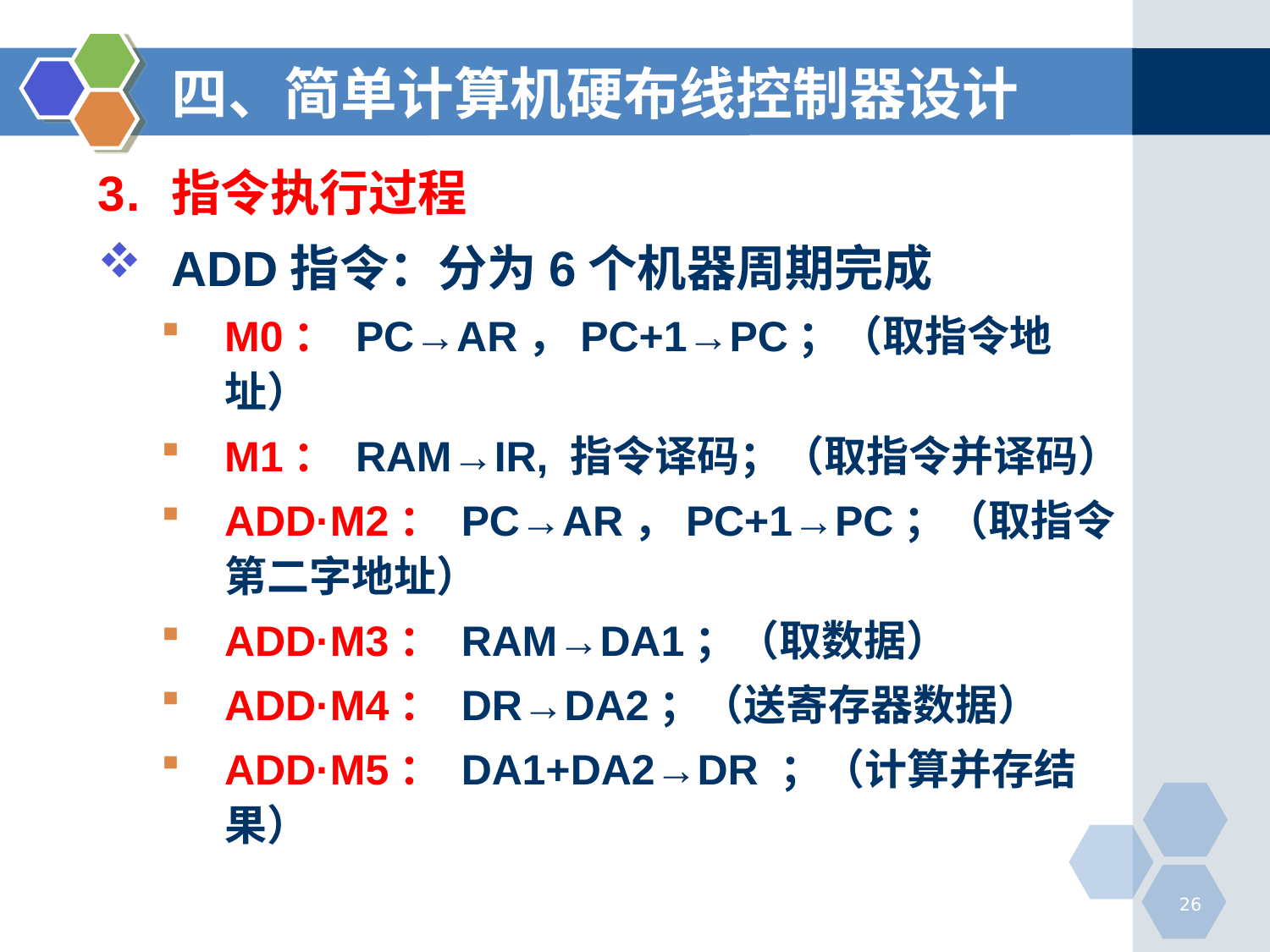

# 四、简单计算机硬布线控制器设计
指令执行过程
ADD指令：分为6个机器周期完成
M0： PC→AR，PC+1→PC；（取指令地址）
M1： RAM→IR, 指令译码；（取指令并译码）
ADD·M2： PC→AR，PC+1→PC；（取指令第二字地址）
ADD·M3： RAM→DA1；（取数据）
ADD·M4： DR→DA2；（送寄存器数据）
ADD·M5： DA1+DA2→DR ；（计算并存结果）
26